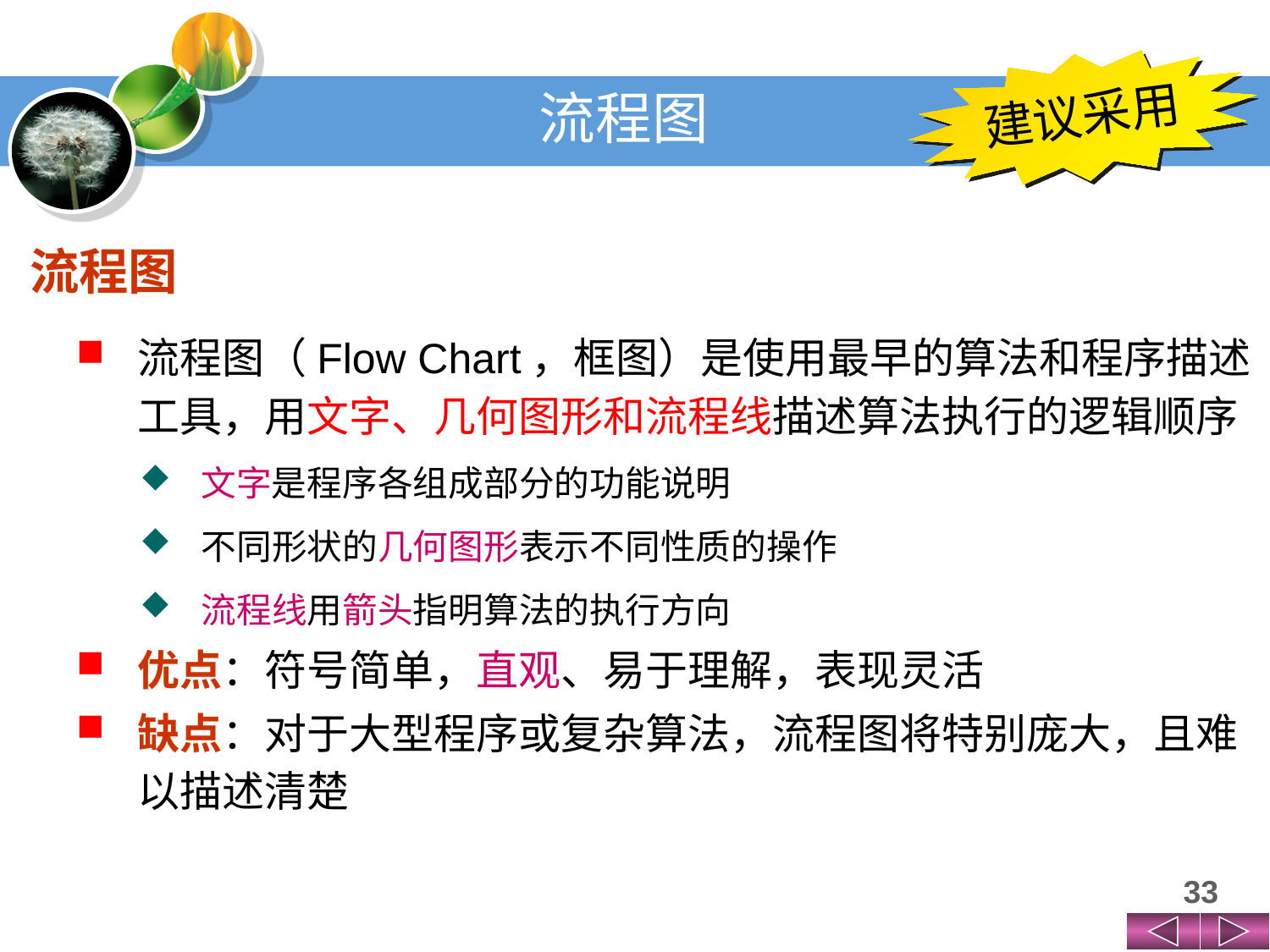

建议采用
# 流程图
流程图
流程图（Flow Chart，框图）是使用最早的算法和程序描述工具，用文字、几何图形和流程线描述算法执行的逻辑顺序
文字是程序各组成部分的功能说明
不同形状的几何图形表示不同性质的操作
流程线用箭头指明算法的执行方向
优点：符号简单，直观、易于理解，表现灵活
缺点：对于大型程序或复杂算法，流程图将特别庞大，且难以描述清楚